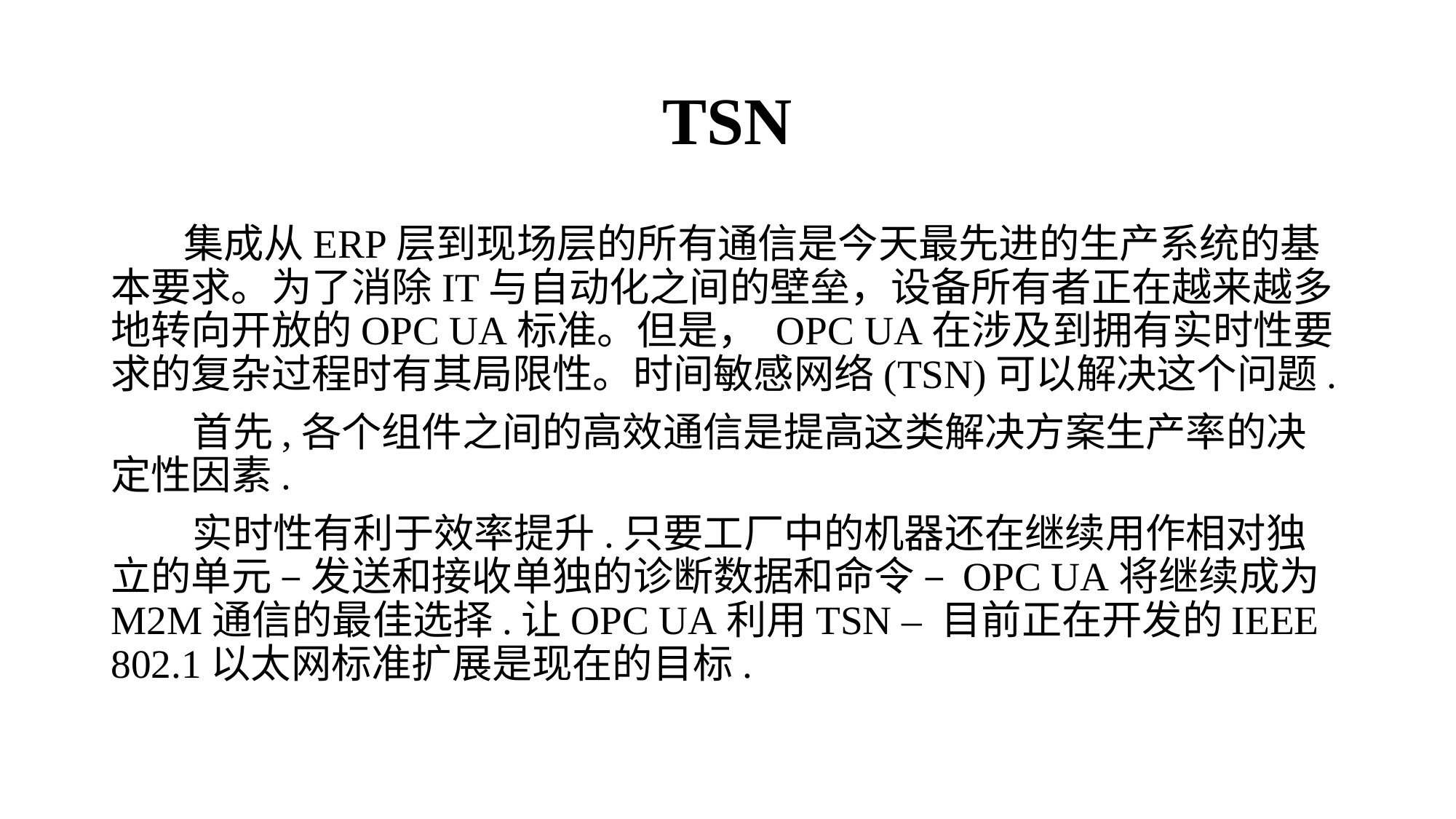

# TSN
       集成从ERP层到现场层的所有通信是今天最先进的生产系统的基本要求。为了消除IT与自动化之间的壁垒，设备所有者正在越来越多地转向开放的OPC UA标准。但是， OPC UA在涉及到拥有实时性要求的复杂过程时有其局限性。时间敏感网络(TSN)可以解决这个问题.
        首先,各个组件之间的高效通信是提高这类解决方案生产率的决定性因素.
        实时性有利于效率提升.只要工厂中的机器还在继续用作相对独立的单元 – 发送和接收单独的诊断数据和命令 – OPC UA将继续成为M2M通信的最佳选择.让OPC UA利用TSN – 目前正在开发的IEEE 802.1以太网标准扩展是现在的目标.